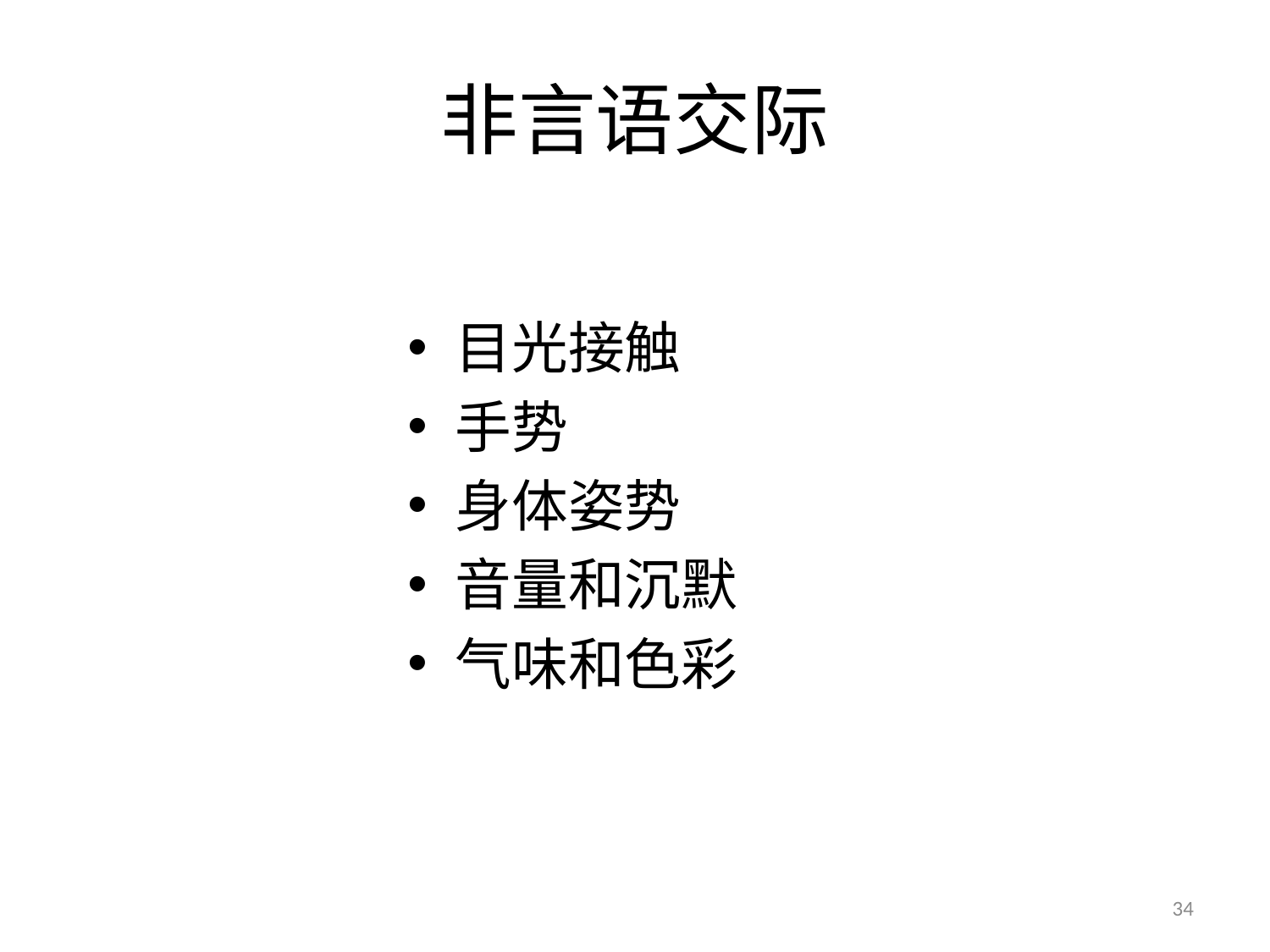

# 非言语交际
目光接触
手势
身体姿势
音量和沉默
气味和色彩

34